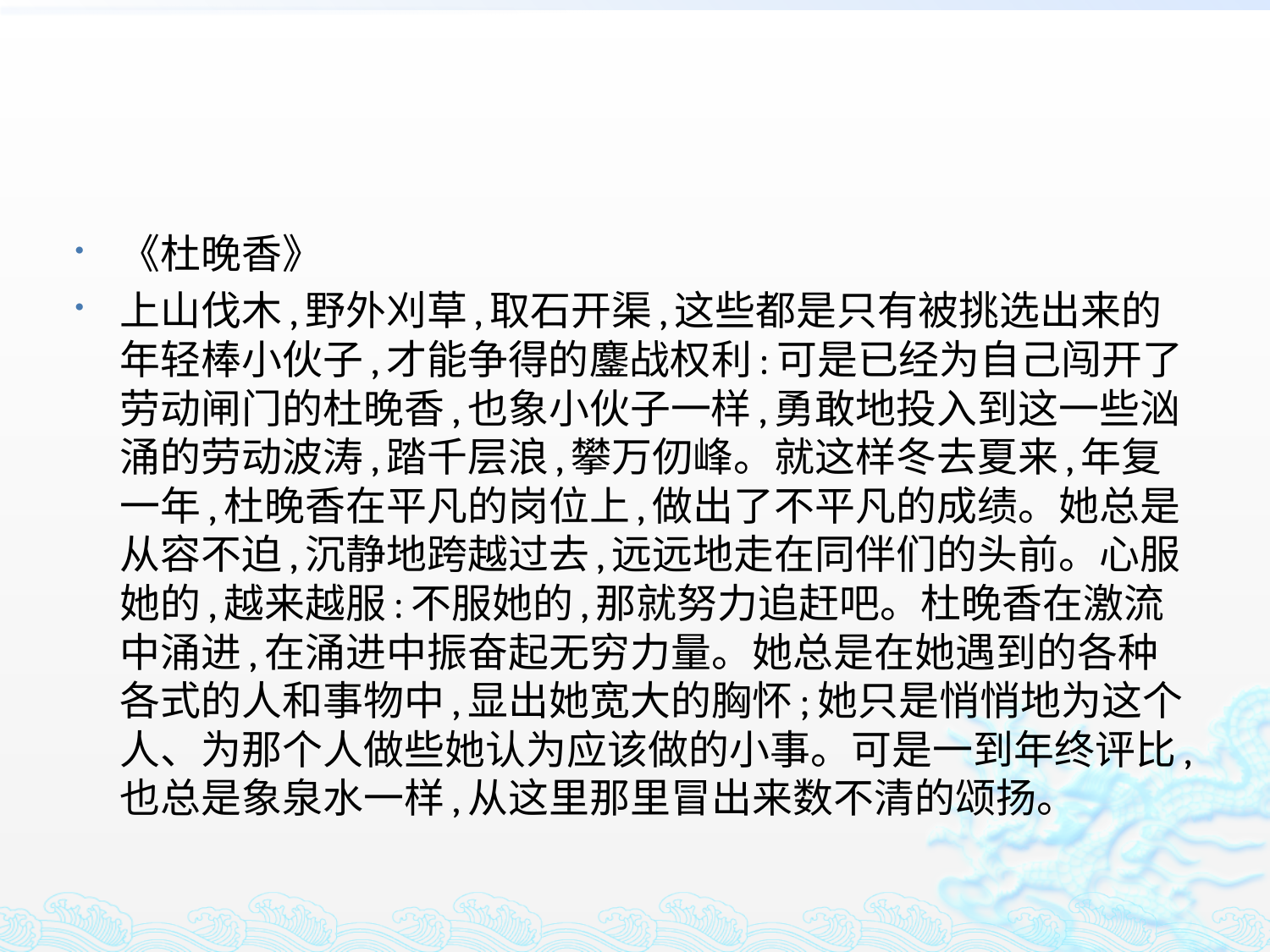

#
《杜晚香》
上山伐木,野外刈草,取石开渠,这些都是只有被挑选出来的年轻棒小伙子,才能争得的鏖战权利:可是已经为自己闯开了劳动闸门的杜晚香,也象小伙子一样,勇敢地投入到这一些汹涌的劳动波涛,踏千层浪,攀万仞峰。就这样冬去夏来,年复一年,杜晚香在平凡的岗位上,做出了不平凡的成绩。她总是从容不迫,沉静地跨越过去,远远地走在同伴们的头前。心服她的,越来越服:不服她的,那就努力追赶吧。杜晚香在激流中涌进,在涌进中振奋起无穷力量。她总是在她遇到的各种各式的人和事物中,显出她宽大的胸怀;她只是悄悄地为这个人、为那个人做些她认为应该做的小事。可是一到年终评比,也总是象泉水一样,从这里那里冒出来数不清的颂扬。